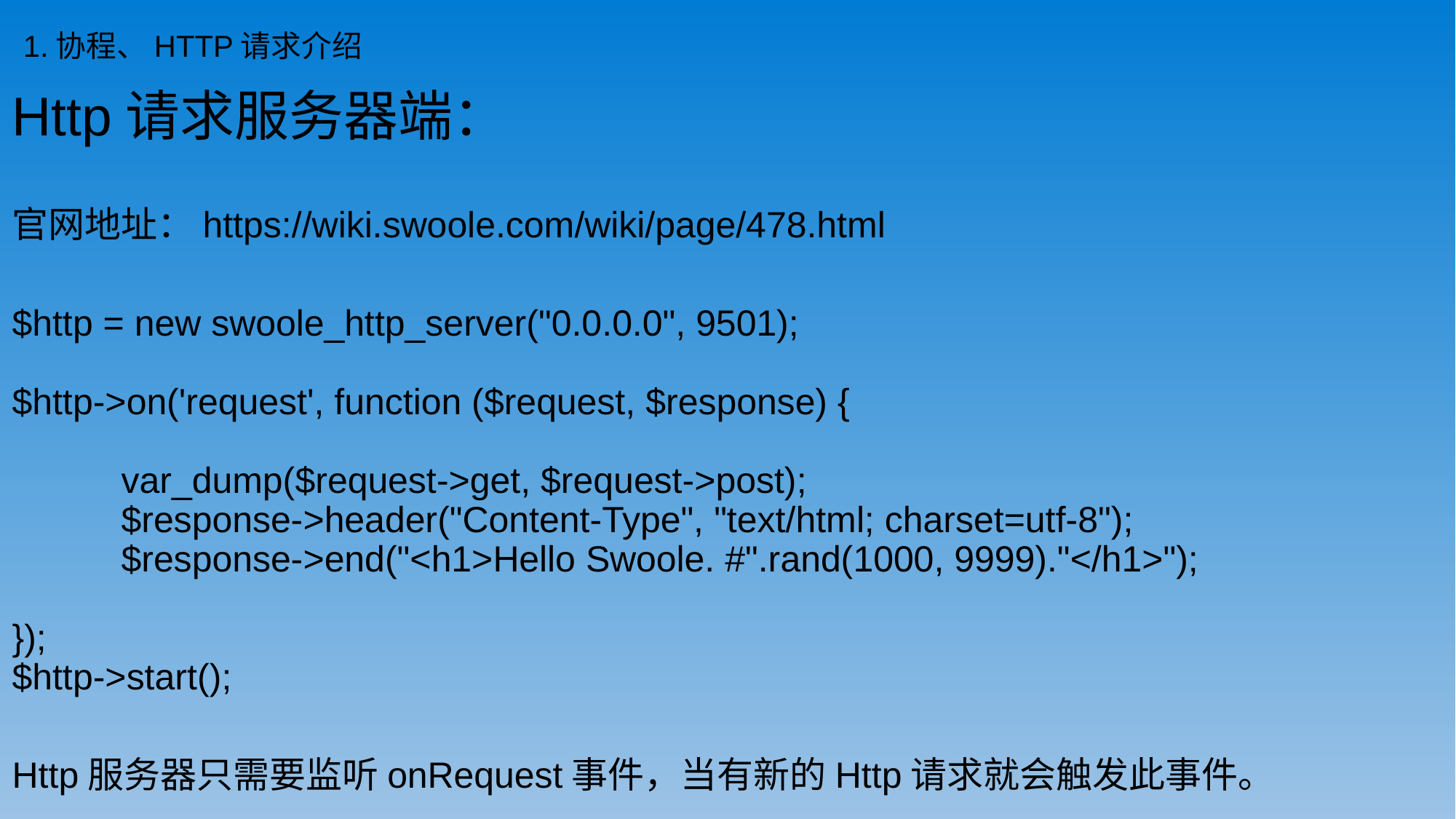

1.协程、HTTP请求介绍
# Http请求服务器端： 官网地址：https://wiki.swoole.com/wiki/page/478.html $http = new swoole_http_server("0.0.0.0", 9501); $http->on('request', function ($request, $response) { var_dump($request->get, $request->post); $response->header("Content-Type", "text/html; charset=utf-8"); $response->end("<h1>Hello Swoole. #".rand(1000, 9999)."</h1>"); }); $http->start(); Http服务器只需要监听onRequest事件，当有新的Http请求就会触发此事件。